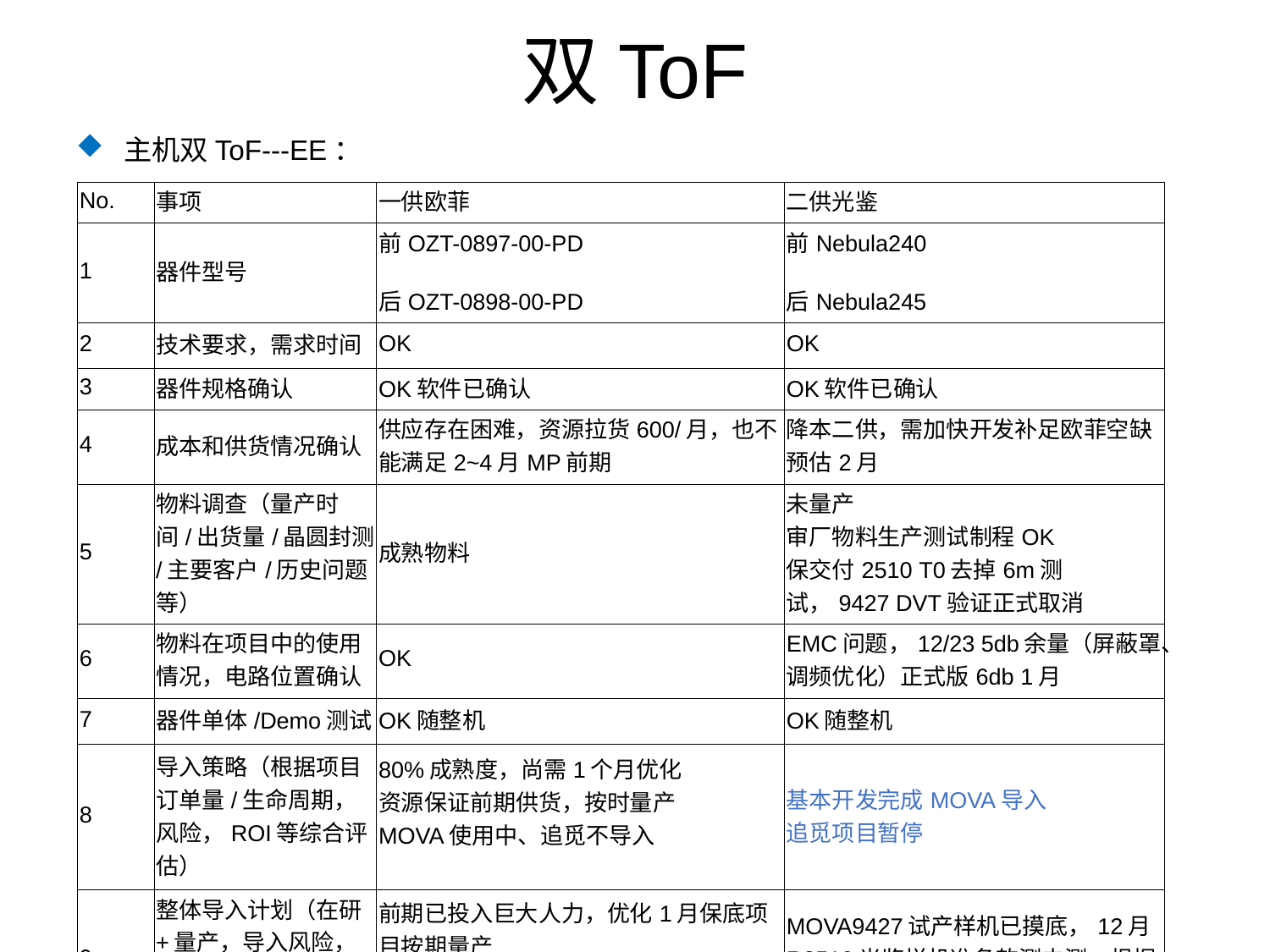

# 双ToF
主机双ToF---EE：
| No. | 事项 | 一供欧菲 | 二供光鉴 |
| --- | --- | --- | --- |
| 1 | 器件型号 | 前OZT-0897-00-PD 后OZT-0898-00-PD | 前Nebula240 后Nebula245 |
| 2 | 技术要求，需求时间 | OK | OK |
| 3 | 器件规格确认 | OK软件已确认 | OK软件已确认 |
| 4 | 成本和供货情况确认 | 供应存在困难，资源拉货600/月，也不能满足2~4月MP前期 | 降本二供，需加快开发补足欧菲空缺 预估2月 |
| 5 | 物料调查（量产时间/出货量/晶圆封测/主要客户/历史问题等） | 成熟物料 | 未量产 审厂物料生产测试制程OK 保交付2510 T0去掉6m测试，9427 DVT验证正式取消 |
| 6 | 物料在项目中的使用情况，电路位置确认 | OK | EMC问题，12/23 5db余量（屏蔽罩、调频优化）正式版6db 1月 |
| 7 | 器件单体/Demo测试 | OK随整机 | OK随整机 |
| 8 | 导入策略（根据项目订单量/生命周期，风险，ROI等综合评估） | 80%成熟度，尚需1个月优化 资源保证前期供货，按时量产 MOVA使用中、追觅不导入 | 基本开发完成MOVA导入 追觅项目暂停 |
| 9 | 整体导入计划（在研+量产，导入风险，项目进展，验证计划匹配度等） | 前期已投入巨大人力，优化1月保底项目按期量产 后续交付问题及时使用光鉴替换 | MOVA9427试产样机已摸底，12月R2510光鉴样机准备软测内测，根据2月验证情况输出4月能否资源替换 |